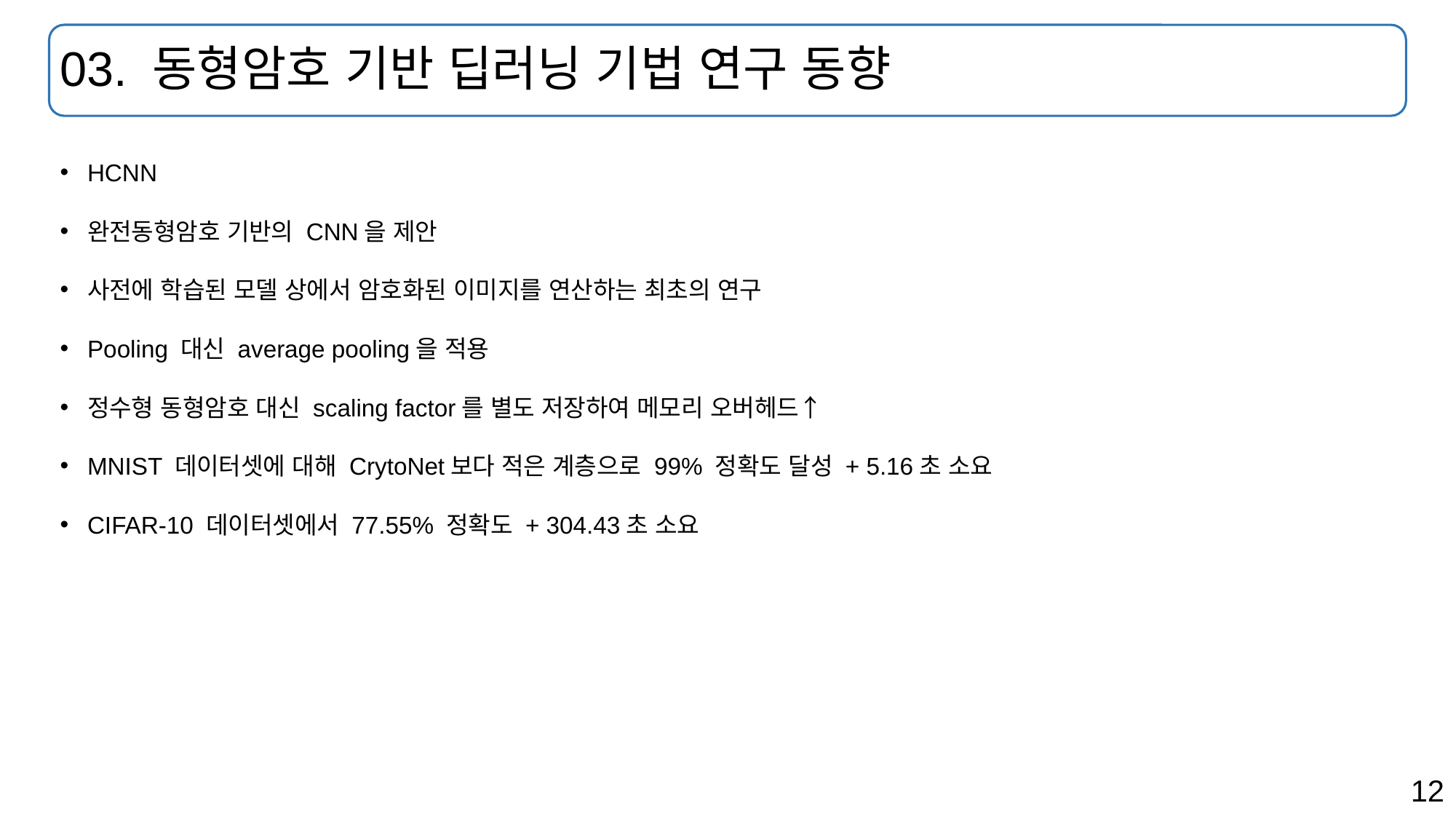

# 03. 동형암호 기반 딥러닝 기법 연구 동향
HCNN
완전동형암호 기반의 CNN을 제안
사전에 학습된 모델 상에서 암호화된 이미지를 연산하는 최초의 연구
Pooling 대신 average pooling을 적용
정수형 동형암호 대신 scaling factor를 별도 저장하여 메모리 오버헤드↑
MNIST 데이터셋에 대해 CrytoNet보다 적은 계층으로 99% 정확도 달성 + 5.16초 소요
CIFAR-10 데이터셋에서 77.55% 정확도 + 304.43초 소요